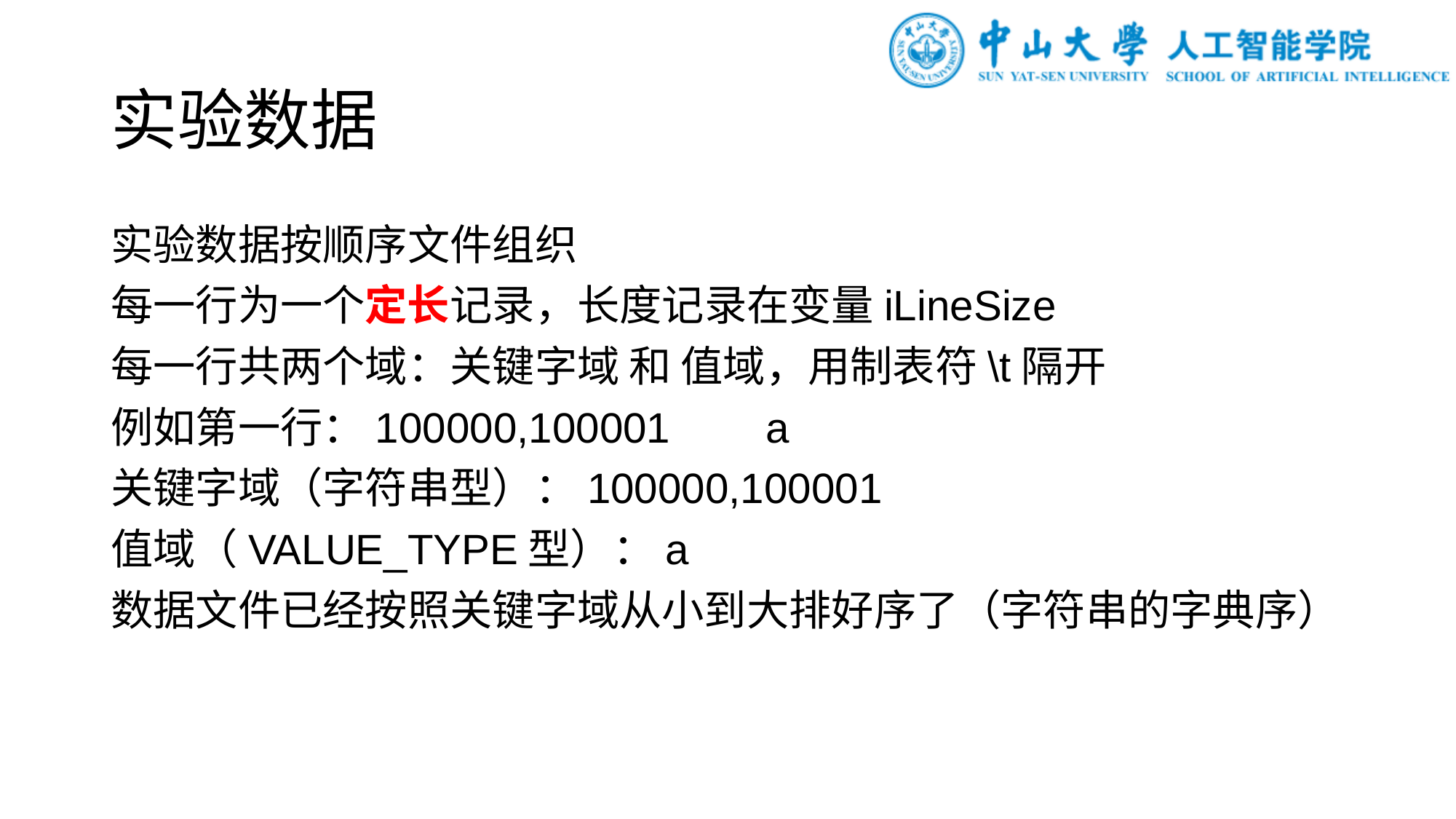

# 实验数据
实验数据按顺序文件组织
每一行为一个定长记录，长度记录在变量iLineSize
每一行共两个域：关键字域 和 值域，用制表符\t隔开
例如第一行：100000,100001	a
关键字域（字符串型）：100000,100001
值域（VALUE_TYPE型）：a
数据文件已经按照关键字域从小到大排好序了（字符串的字典序）